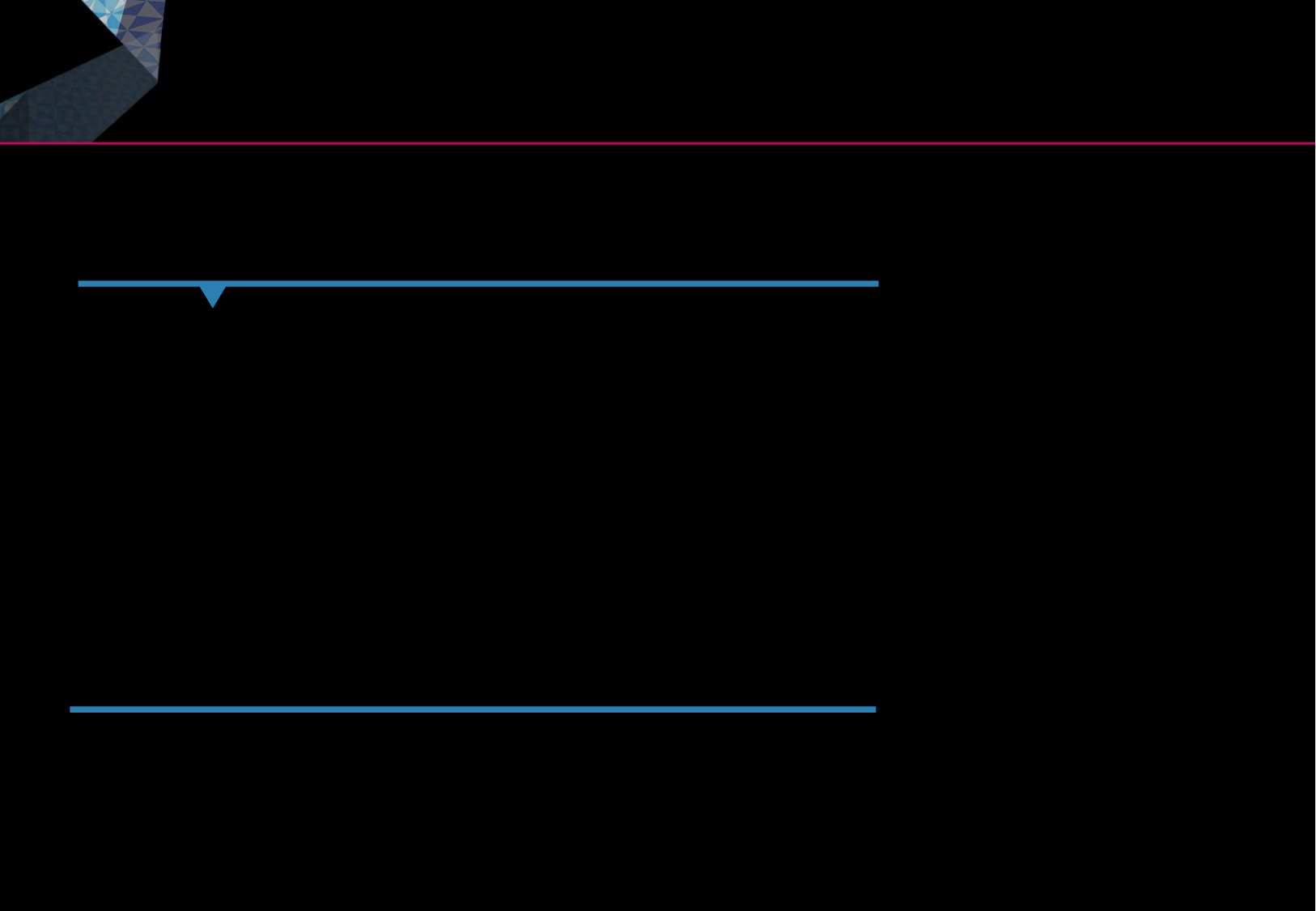

Controller 정의
Controller 정의

Spring MVC에는 총 13개의 컨트롤러 클래스가 제공되고 있는데요, 그 계층구조를 보면 아래 그림과 같습니다. 모든 컨트롤러 클래스는 AbstractController를 상속받는 구조를 띄고 있고 이 추상클래스는 '템플릿 메서드 패턴'이 적용되어 있어 모든 하위 클래스들은 handleRequestInternal() 메서드를 구현하도록 규정하고 있습니다.

하나의 웹 요청이 처리되는 과정은 서블릿 컨테이너(예. 톰캣의 web.xml 파일)에서 SpringMVC를 사용하기 위해 설정한 DispatcherServlet이 지정된 컨트롤러의 인터페이스를 통해 handleRequest()메소드를 호출하고 몇 가지 검사한 후 handleRequestInternal()메서드를 호출하는 것으로 시작됩니다.